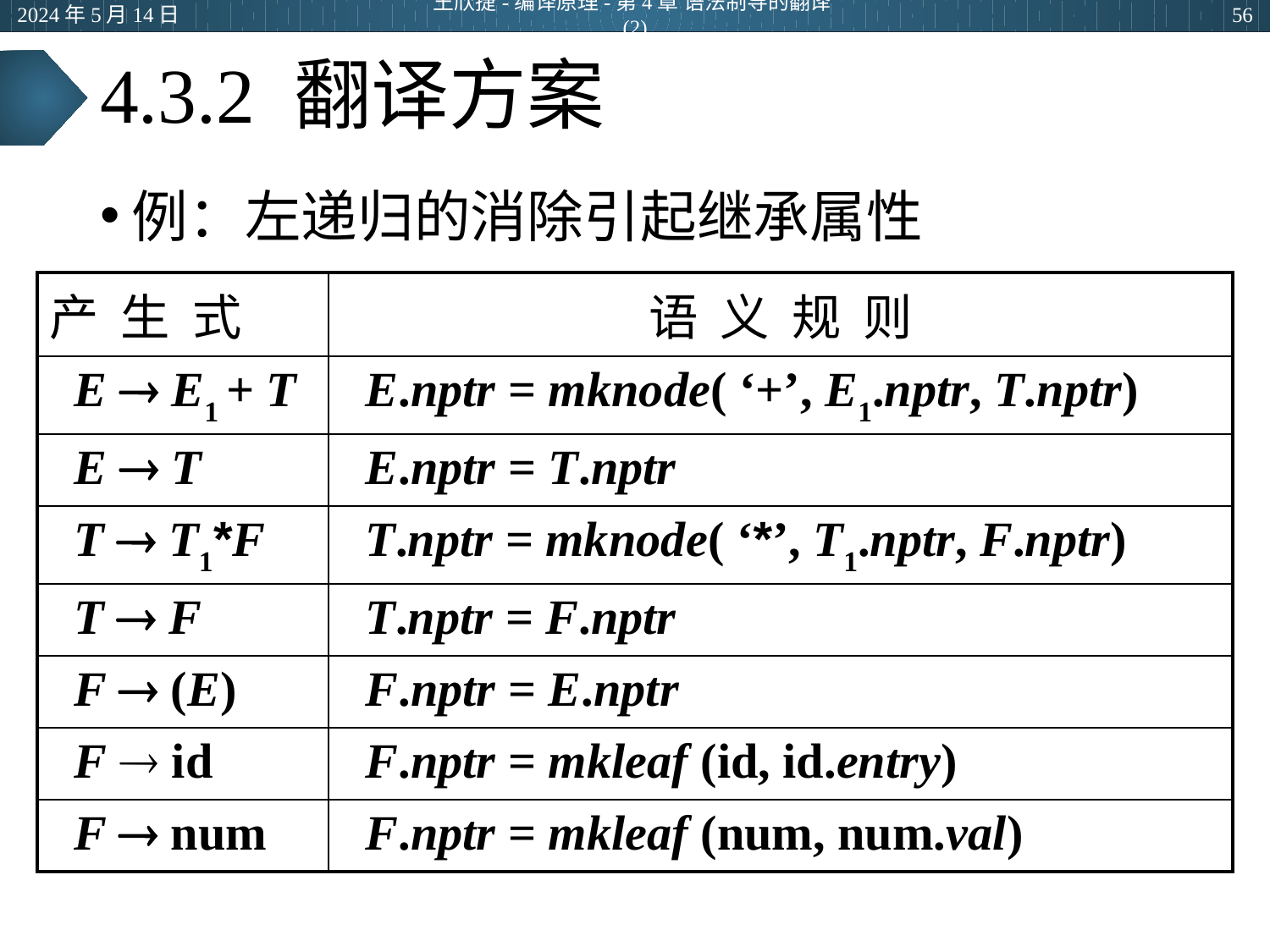

2024年5月14日
王欣捷-编译原理-第4章 语法制导的翻译(2)
56
# 4.3.2 翻译方案
例：左递归的消除引起继承属性

| 产 生 式 | 语 义 规 则 |
| --- | --- |
| E → E1 + T | E.nptr = mknode( ‘+’, E1.nptr, T.nptr) |
| E → T | E.nptr = T.nptr |
| T → T1\*F | T.nptr = mknode( ‘\*’, T1.nptr, F.nptr) |
| T → F | T.nptr = F.nptr |
| F → (E) | F.nptr = E.nptr |
| F → id | F.nptr = mkleaf (id, id.entry) |
| F → num | F.nptr = mkleaf (num, num.val) |